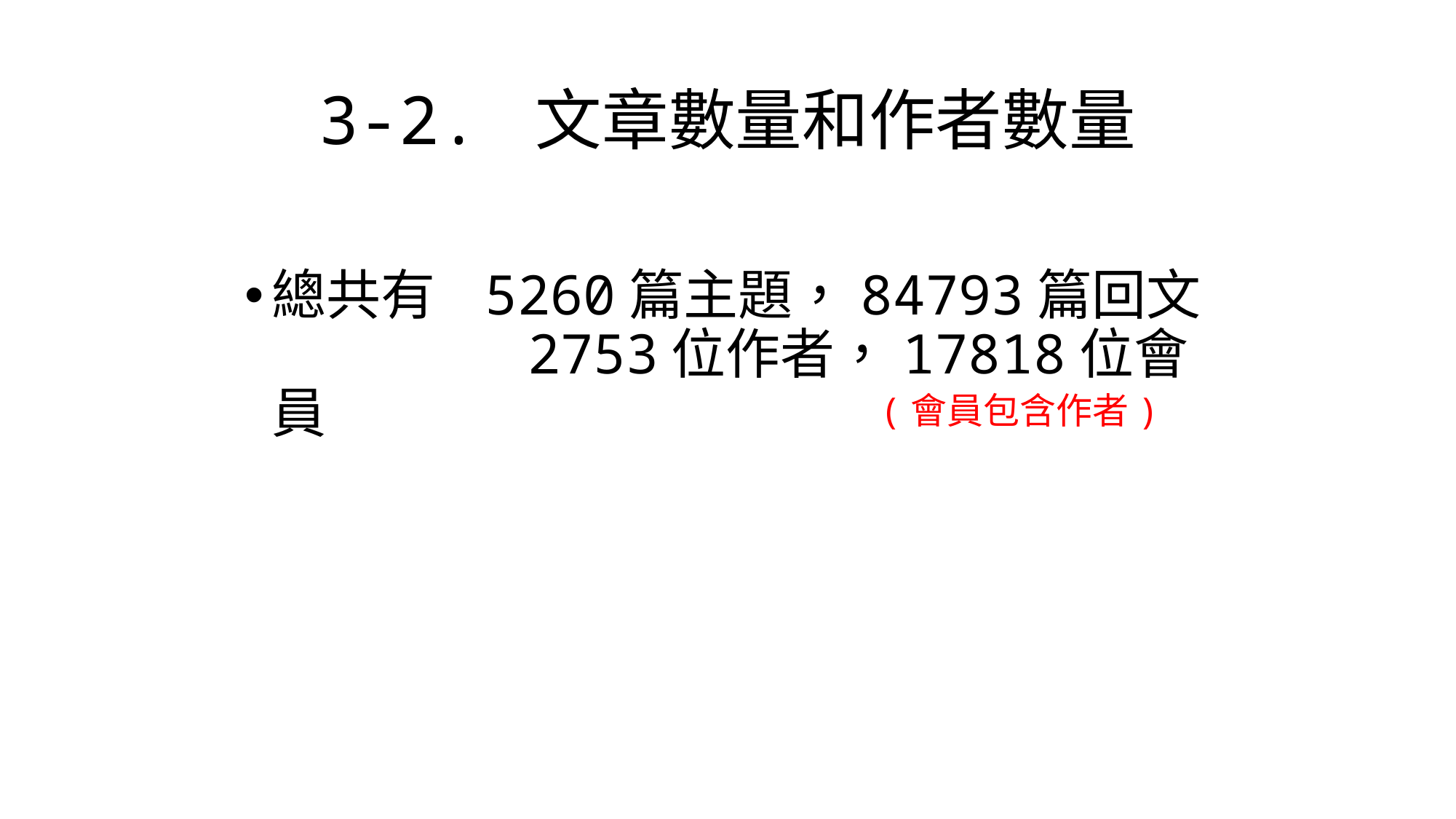

# 3-2. 文章數量和作者數量
總共有   5260篇主題，84793篇回文		  2753位作者，17818位會員
(會員包含作者)